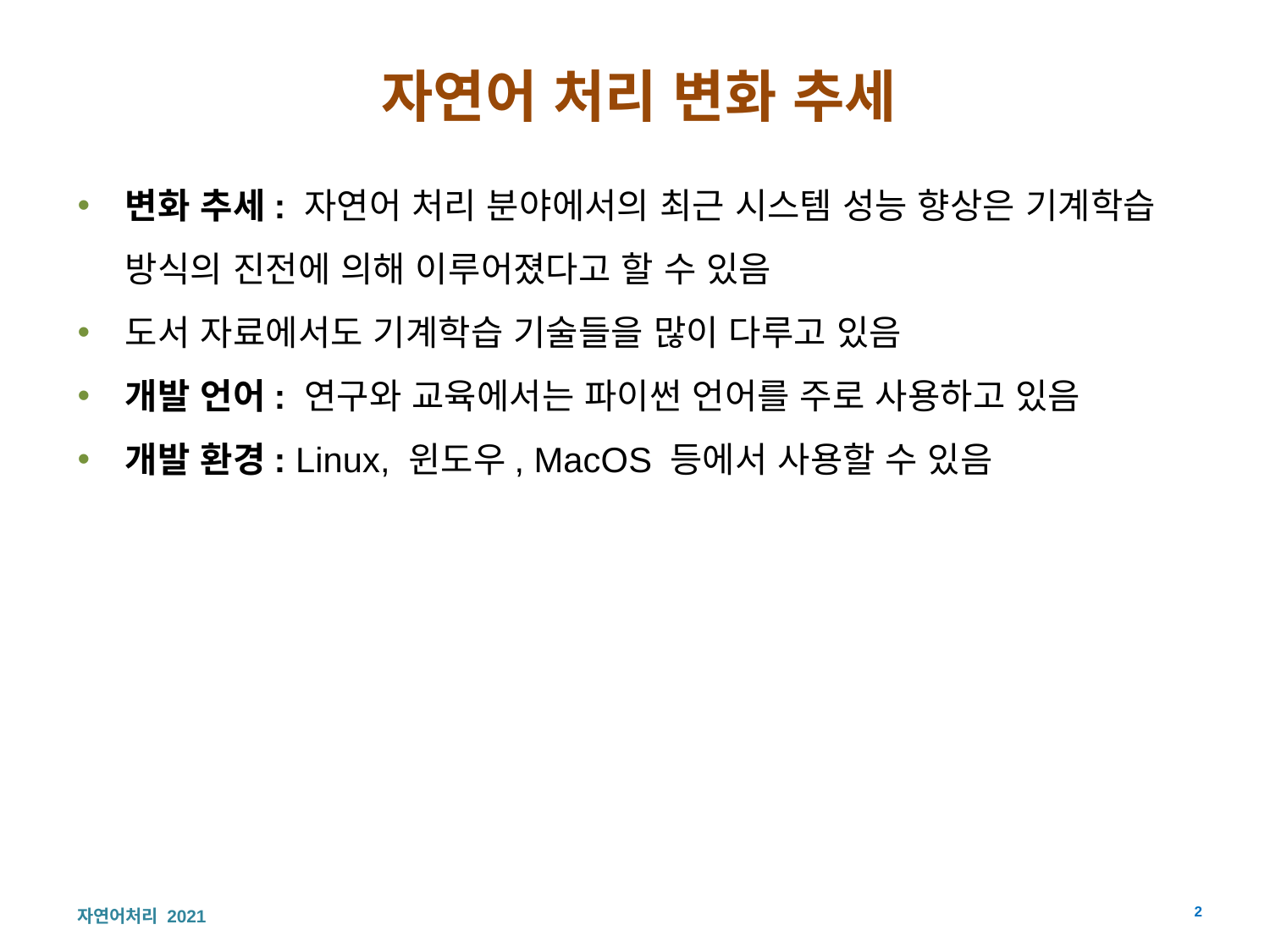

# 자연어 처리 변화 추세
변화 추세: 자연어 처리 분야에서의 최근 시스템 성능 향상은 기계학습 방식의 진전에 의해 이루어졌다고 할 수 있음
도서 자료에서도 기계학습 기술들을 많이 다루고 있음
개발 언어: 연구와 교육에서는 파이썬 언어를 주로 사용하고 있음
개발 환경: Linux, 윈도우, MacOS 등에서 사용할 수 있음